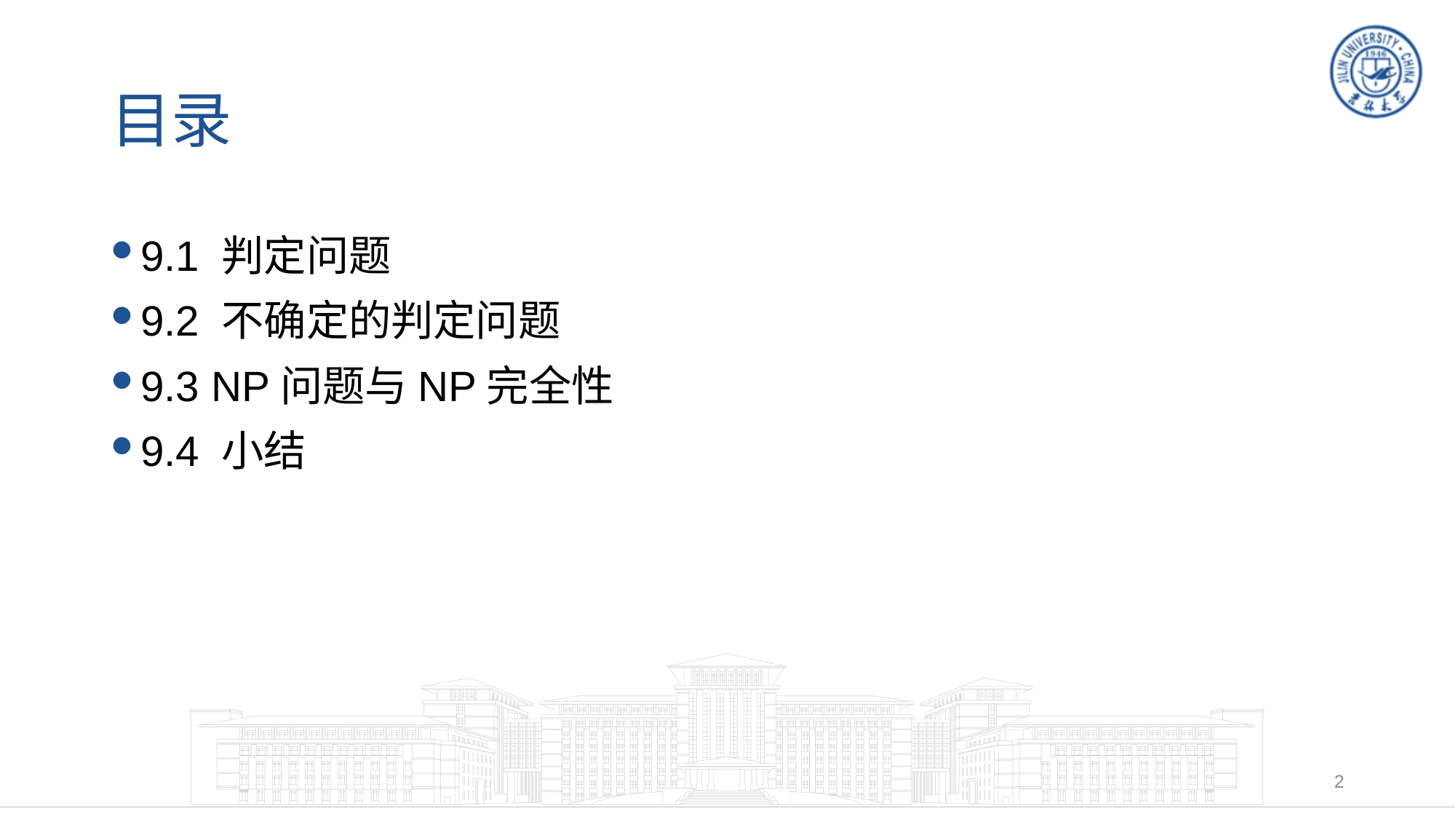

# 目录
9.1 判定问题
9.2 不确定的判定问题
9.3 NP问题与NP完全性
9.4 小结

2